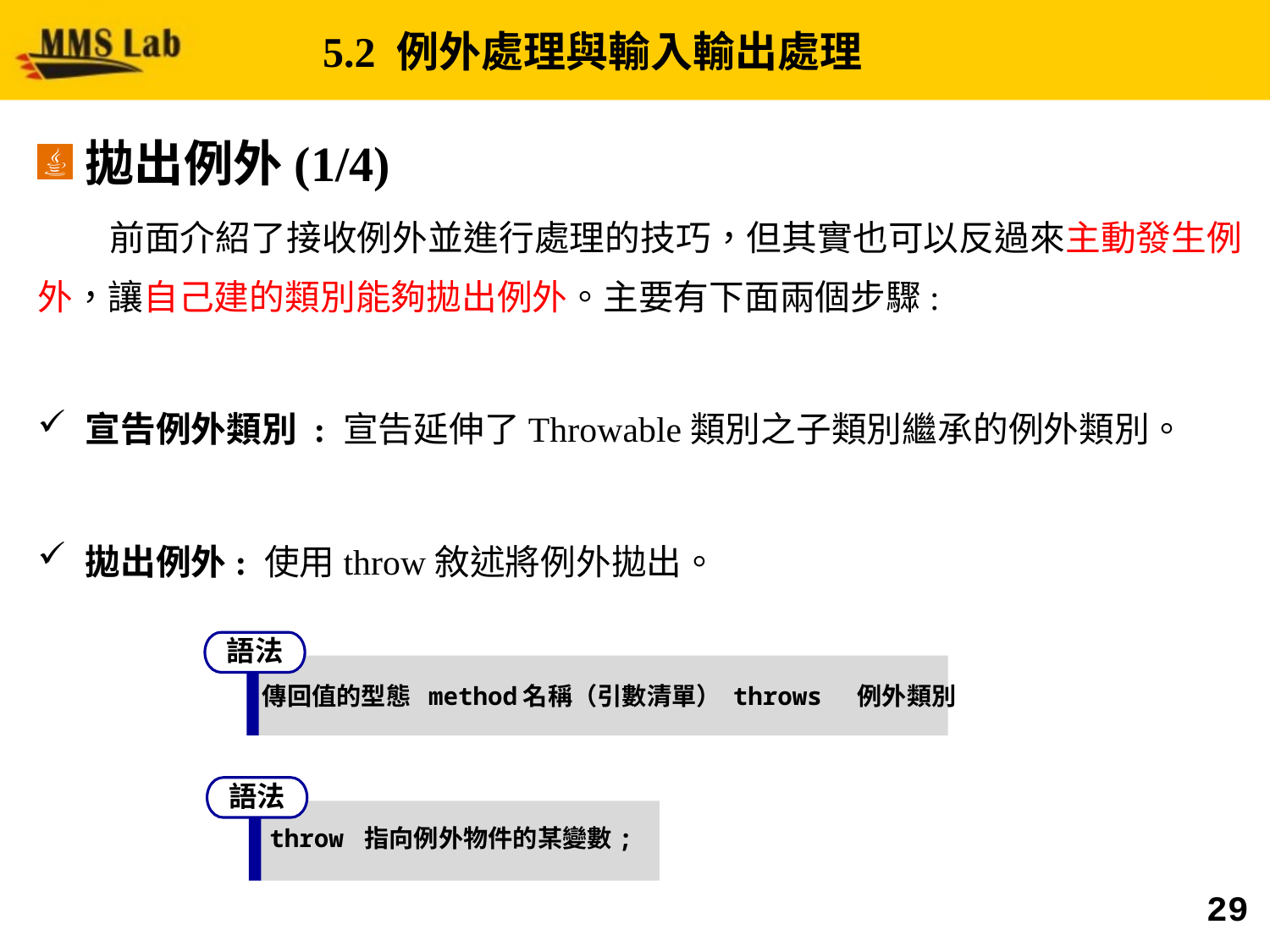

# 5.2 例外處理與輸入輸出處理
拋出例外(1/4)
        前面介紹了接收例外並進行處理的技巧，但其實也可以反過來主動發生例外，讓自己建的類別能夠拋出例外。主要有下面兩個步驟:

宣告例外類別 : 宣告延伸了Throwable類別之子類別繼承的例外類別。

拋出例外: 使用throw敘述將例外拋出。

語法

傳回值的型態  method名稱（引數清單） throws  例外類別

語法

throw 指向例外物件的某變數;
29